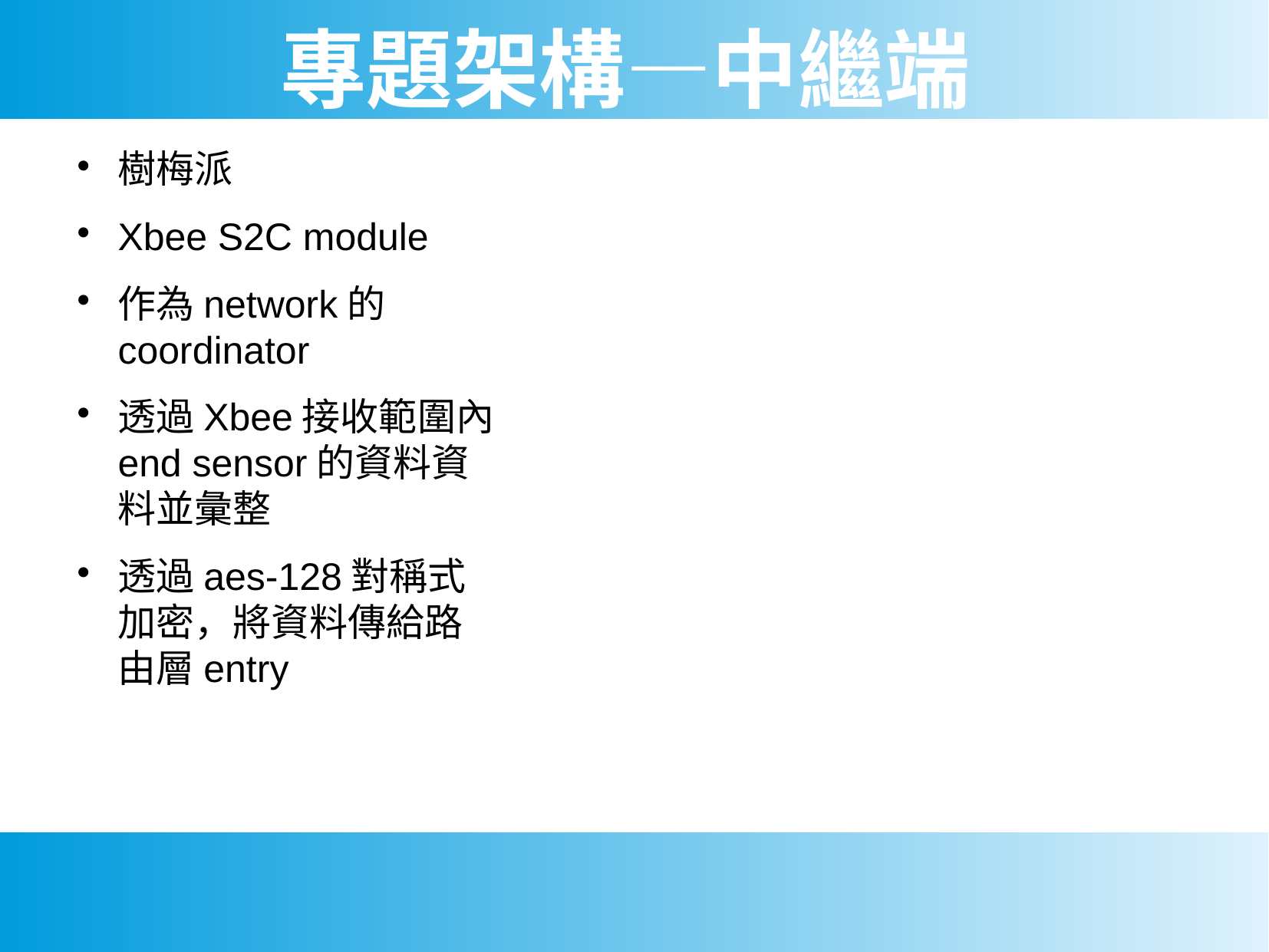

專題架構―中繼端
樹梅派
Xbee S2C module
作為network的coordinator
透過Xbee接收範圍內end sensor的資料資料並彙整
透過aes-128對稱式加密，將資料傳給路由層entry